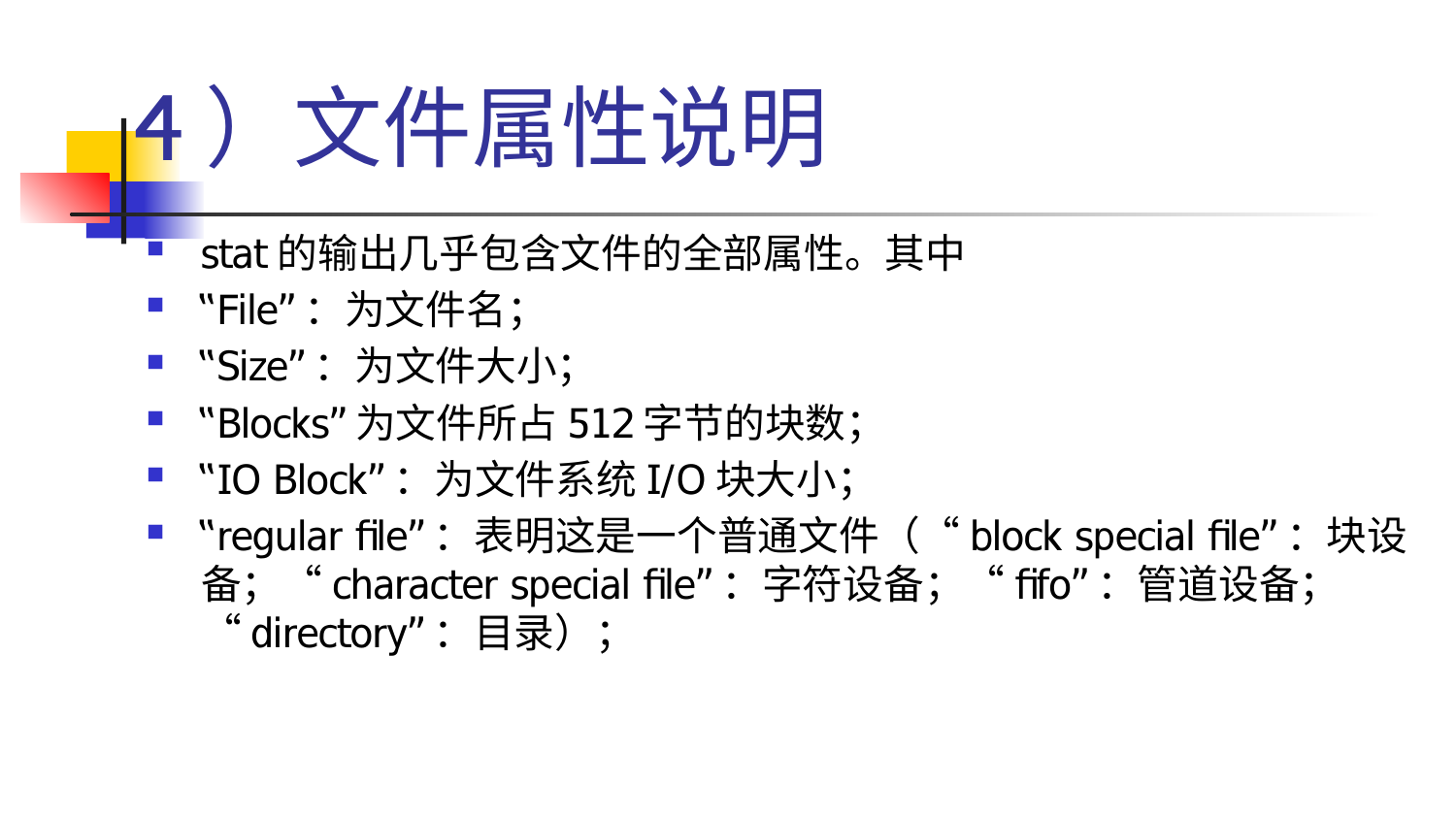

# 4）文件属性说明
stat的输出几乎包含文件的全部属性。其中
“File”：为文件名；
“Size”：为文件大小；
“Blocks”为文件所占512字节的块数；
“IO Block”：为文件系统I/O块大小；
“regular file”：表明这是一个普通文件（“block special file”：块设备；“character special file”：字符设备；“fifo”：管道设备；“directory”：目录）；